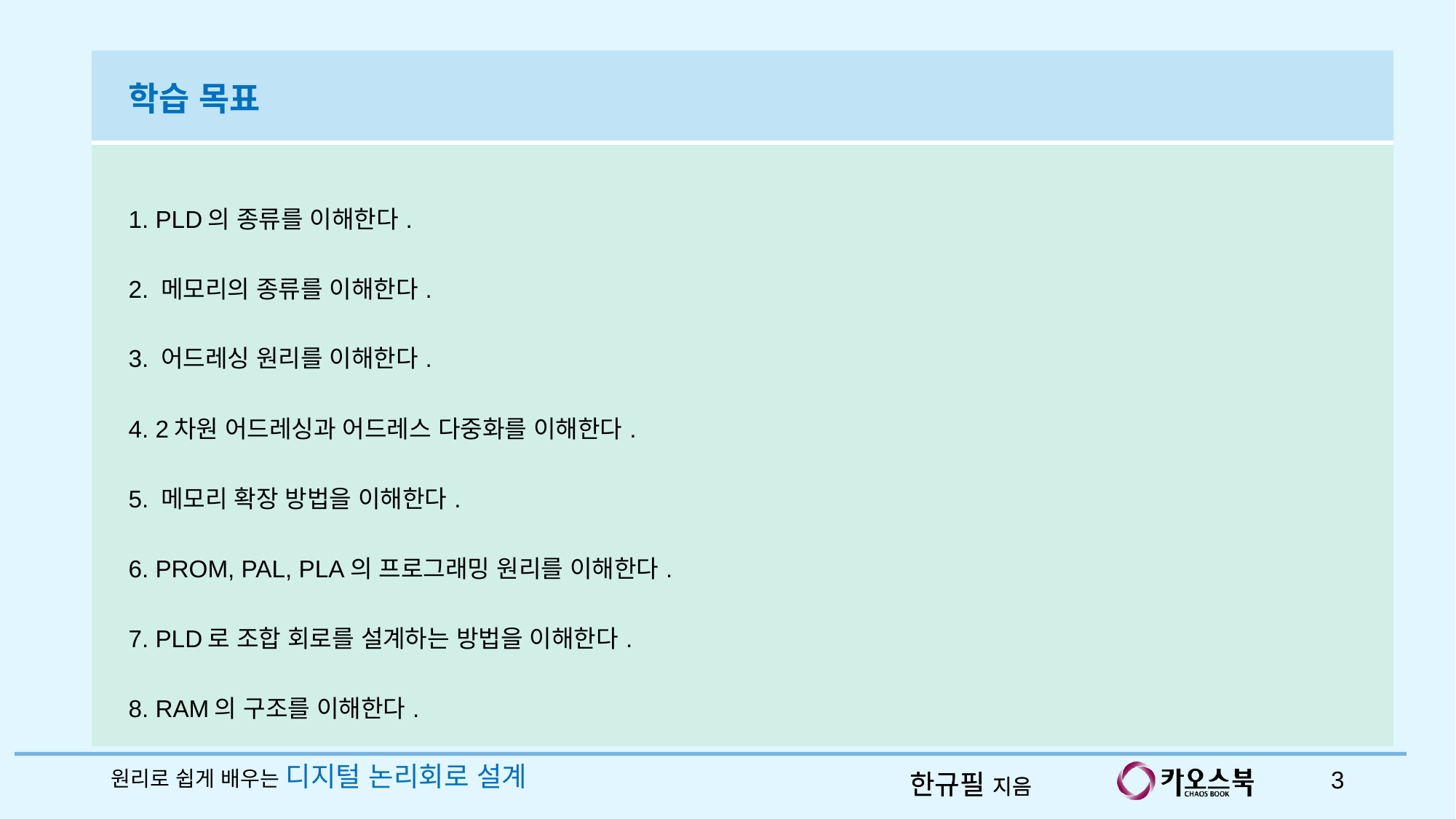

| 학습 목표 |
| --- |
| 1. PLD의 종류를 이해한다. 2. 메모리의 종류를 이해한다. 3. 어드레싱 원리를 이해한다. 4. 2차원 어드레싱과 어드레스 다중화를 이해한다. 5. 메모리 확장 방법을 이해한다. 6. PROM, PAL, PLA의 프로그래밍 원리를 이해한다. 7. PLD로 조합 회로를 설계하는 방법을 이해한다. 8. RAM의 구조를 이해한다. |
원리로 쉽게 배우는 디지털 논리회로 설계
3